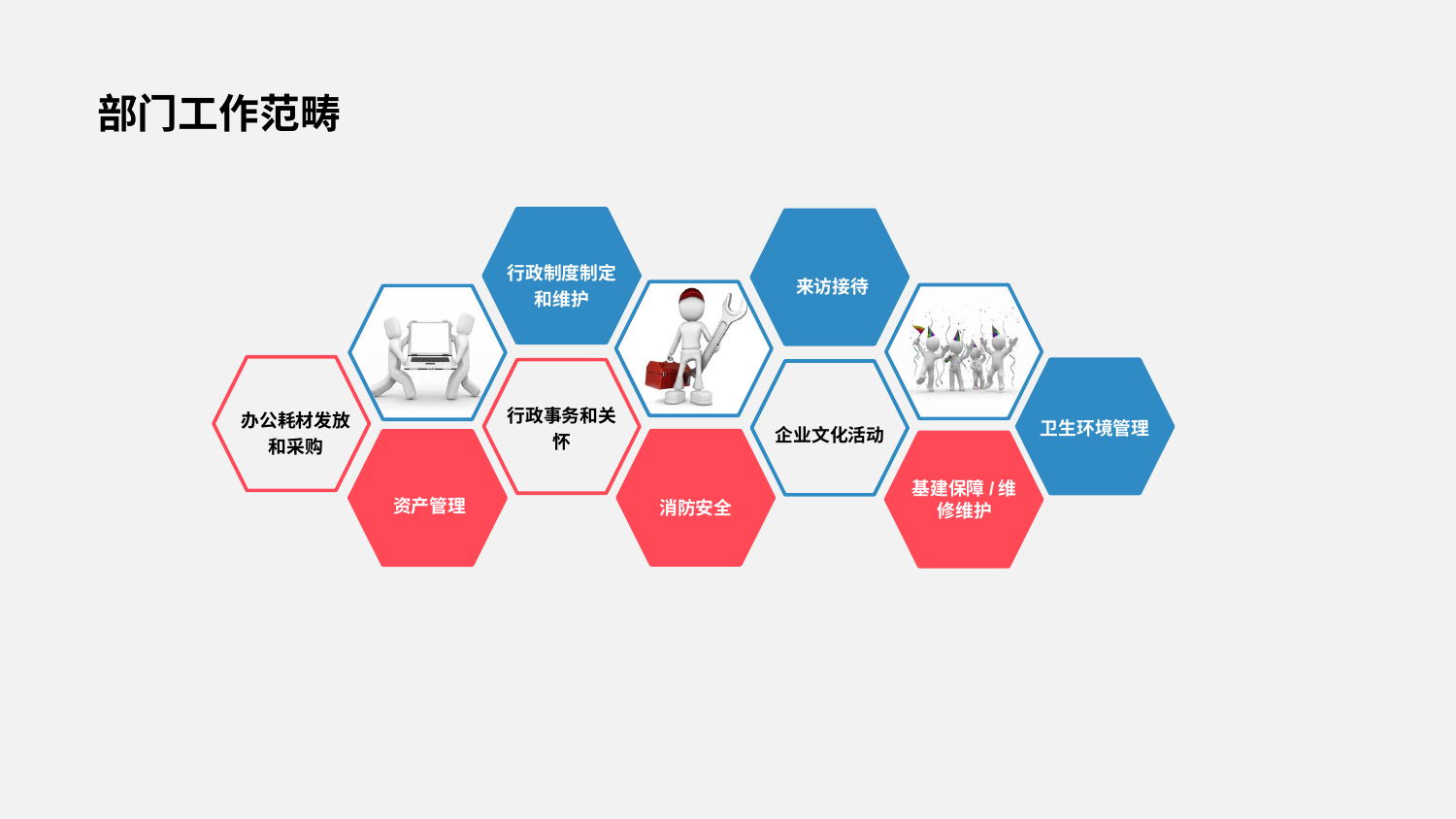

部门工作范畴

行政制度制定和维护

来访接待

行政事务和关怀
办公耗材发放和采购

卫生环境管理
企业文化活动
基建保障/维修维护
资产管理
消防安全